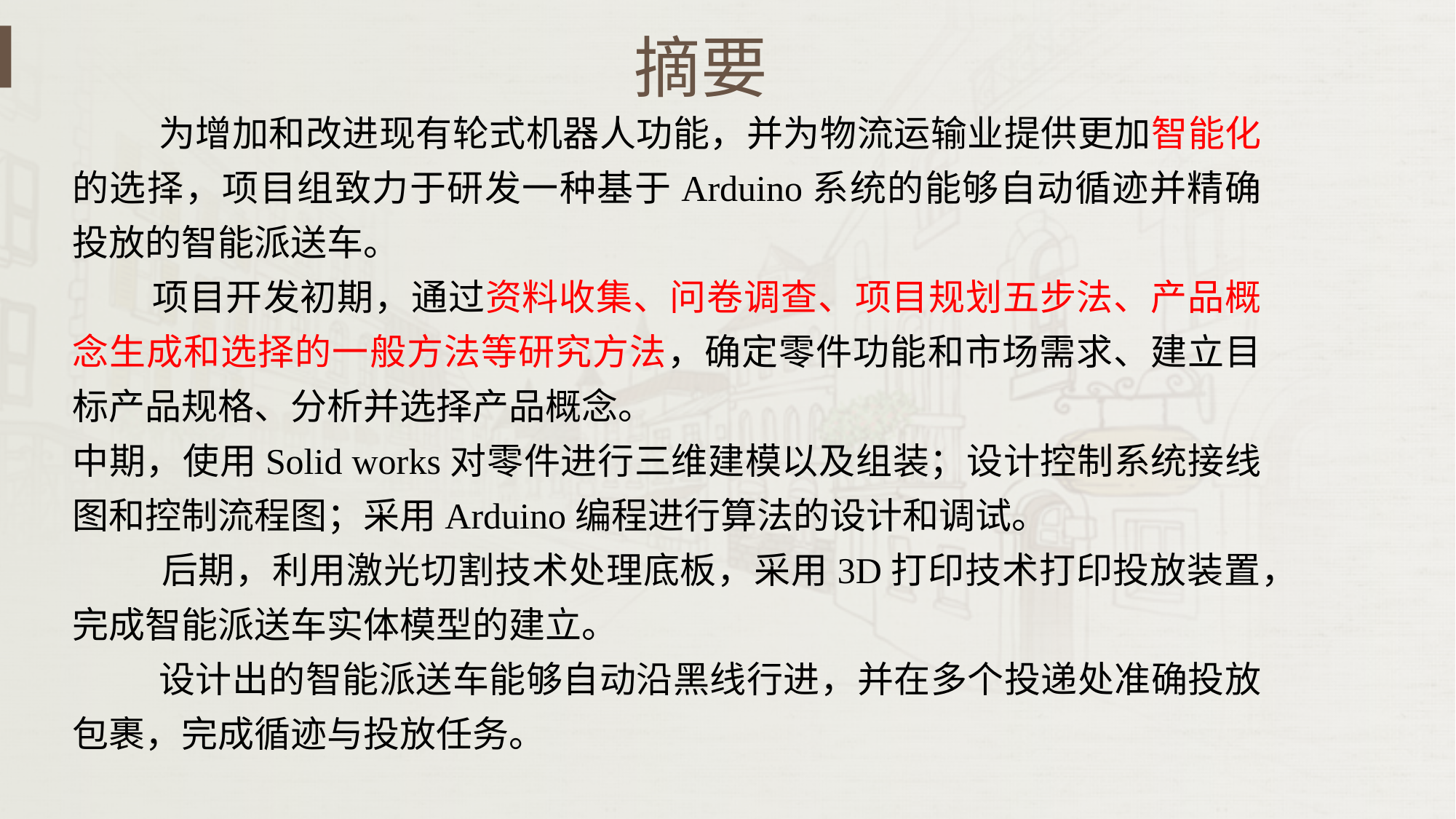

摘要
         为增加和改进现有轮式机器人功能，并为物流运输业提供更加智能化的选择，项目组致力于研发一种基于Arduino系统的能够自动循迹并精确投放的智能派送车。
        项目开发初期，通过资料收集、问卷调查、项目规划五步法、产品概念生成和选择的一般方法等研究方法，确定零件功能和市场需求、建立目标产品规格、分析并选择产品概念。
中期，使用Solid works对零件进行三维建模以及组装；设计控制系统接线图和控制流程图；采用Arduino编程进行算法的设计和调试。
         后期，利用激光切割技术处理底板，采用3D打印技术打印投放装置，完成智能派送车实体模型的建立。
         设计出的智能派送车能够自动沿黑线行进，并在多个投递处准确投放包裹，完成循迹与投放任务。